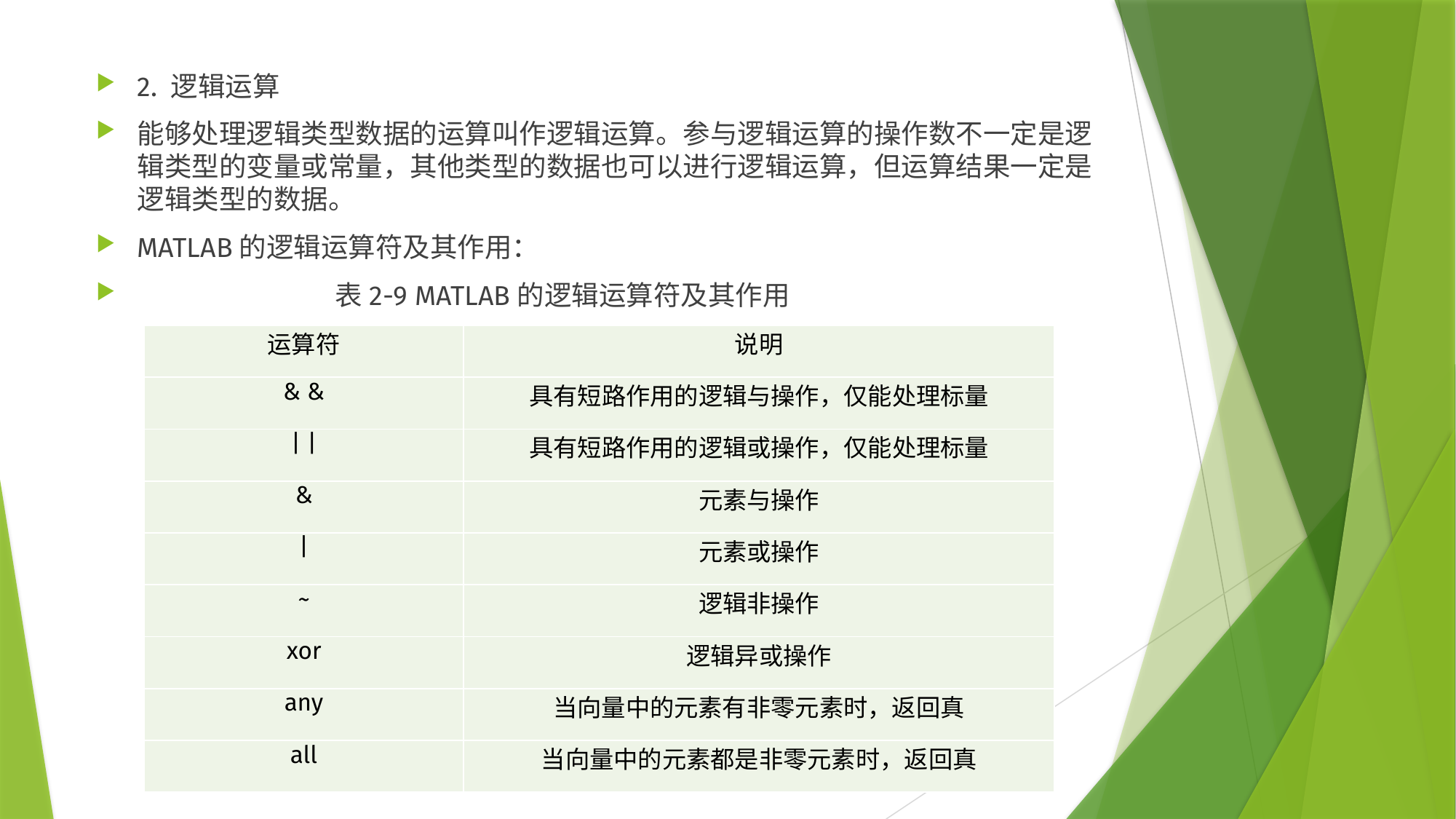

2. 逻辑运算
能够处理逻辑类型数据的运算叫作逻辑运算。参与逻辑运算的操作数不一定是逻辑类型的变量或常量，其他类型的数据也可以进行逻辑运算，但运算结果一定是逻辑类型的数据。
MATLAB的逻辑运算符及其作用：
                               表2-9 MATLAB的逻辑运算符及其作用

| 运算符 | 说明 |
| --- | --- |
| & & | 具有短路作用的逻辑与操作，仅能处理标量 |
| | | | 具有短路作用的逻辑或操作，仅能处理标量 |
| & | 元素与操作 |
| | | 元素或操作 |
| ~ | 逻辑非操作 |
| xor | 逻辑异或操作 |
| any | 当向量中的元素有非零元素时，返回真 |
| all | 当向量中的元素都是非零元素时，返回真 |